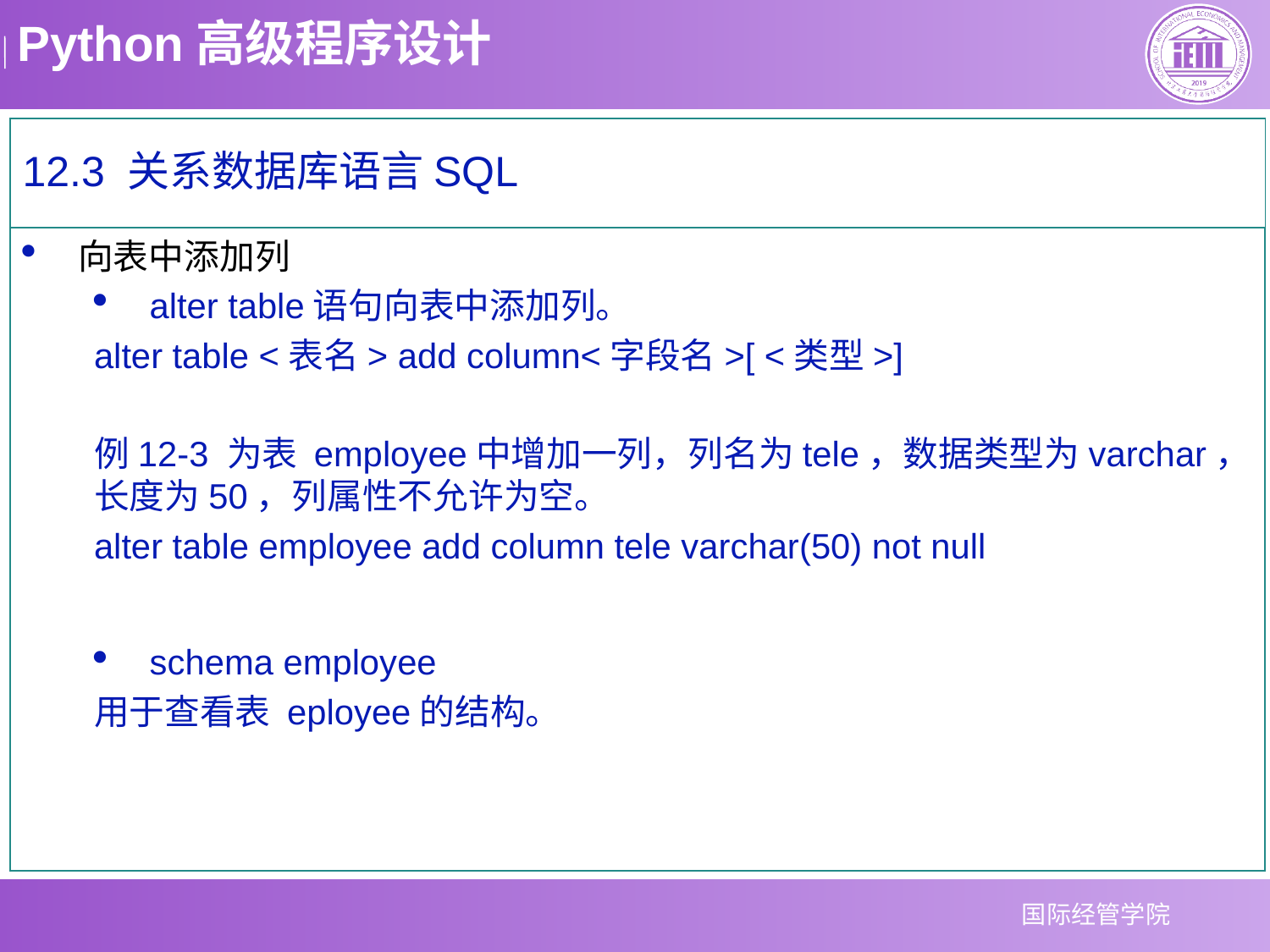

12.3 关系数据库语言SQL
向表中添加列
alter table语句向表中添加列。
alter table <表名> add column<字段名>[ <类型>]

例12-3 为表 employee中增加一列，列名为tele，数据类型为varchar，长度为50，列属性不允许为空。
alter table employee add column tele varchar(50) not null

schema employee
用于查看表 eployee的结构。